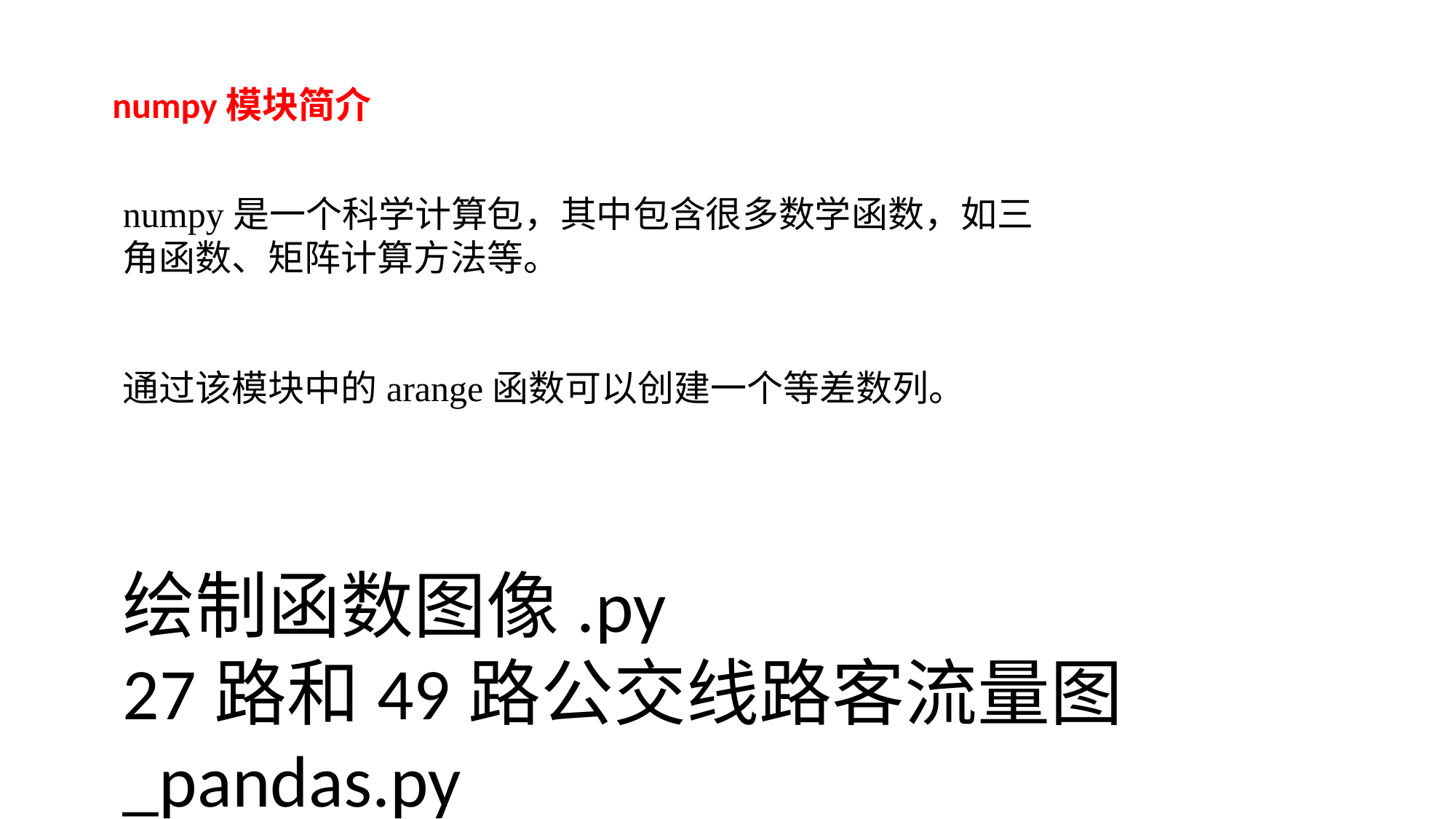

numpy模块简介
numpy是一个科学计算包，其中包含很多数学函数，如三角函数、矩阵计算方法等。
通过该模块中的arange函数可以创建一个等差数列。
绘制函数图像.py
27路和49路公交线路客流量图_pandas.py